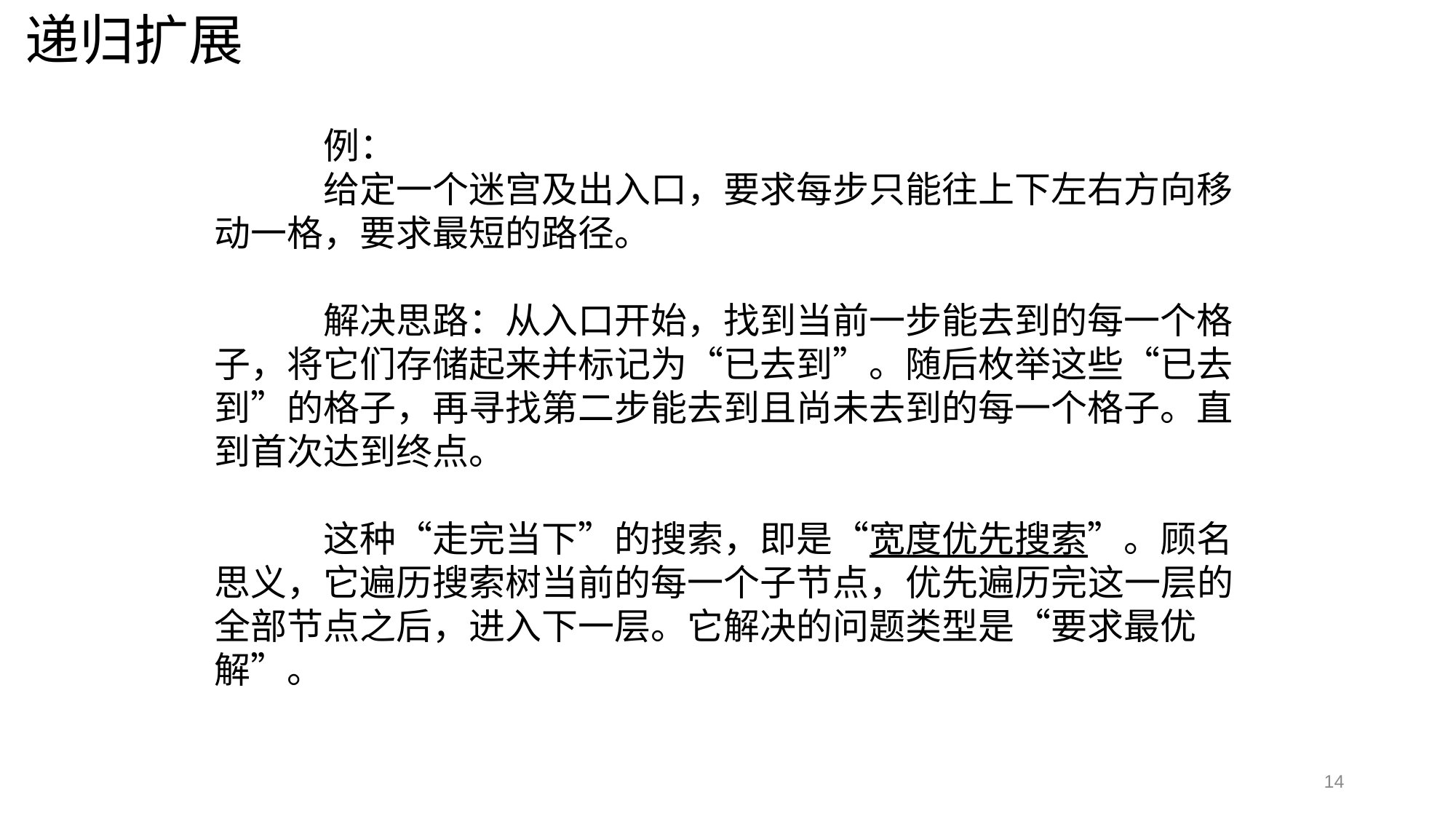

递归扩展
	例：
	给定一个迷宫及出入口，要求每步只能往上下左右方向移动一格，要求最短的路径。

	解决思路：从入口开始，找到当前一步能去到的每一个格子，将它们存储起来并标记为“已去到”。随后枚举这些“已去到”的格子，再寻找第二步能去到且尚未去到的每一个格子。直到首次达到终点。

	这种“走完当下”的搜索，即是“宽度优先搜索”。顾名思义，它遍历搜索树当前的每一个子节点，优先遍历完这一层的全部节点之后，进入下一层。它解决的问题类型是“要求最优解”。
14